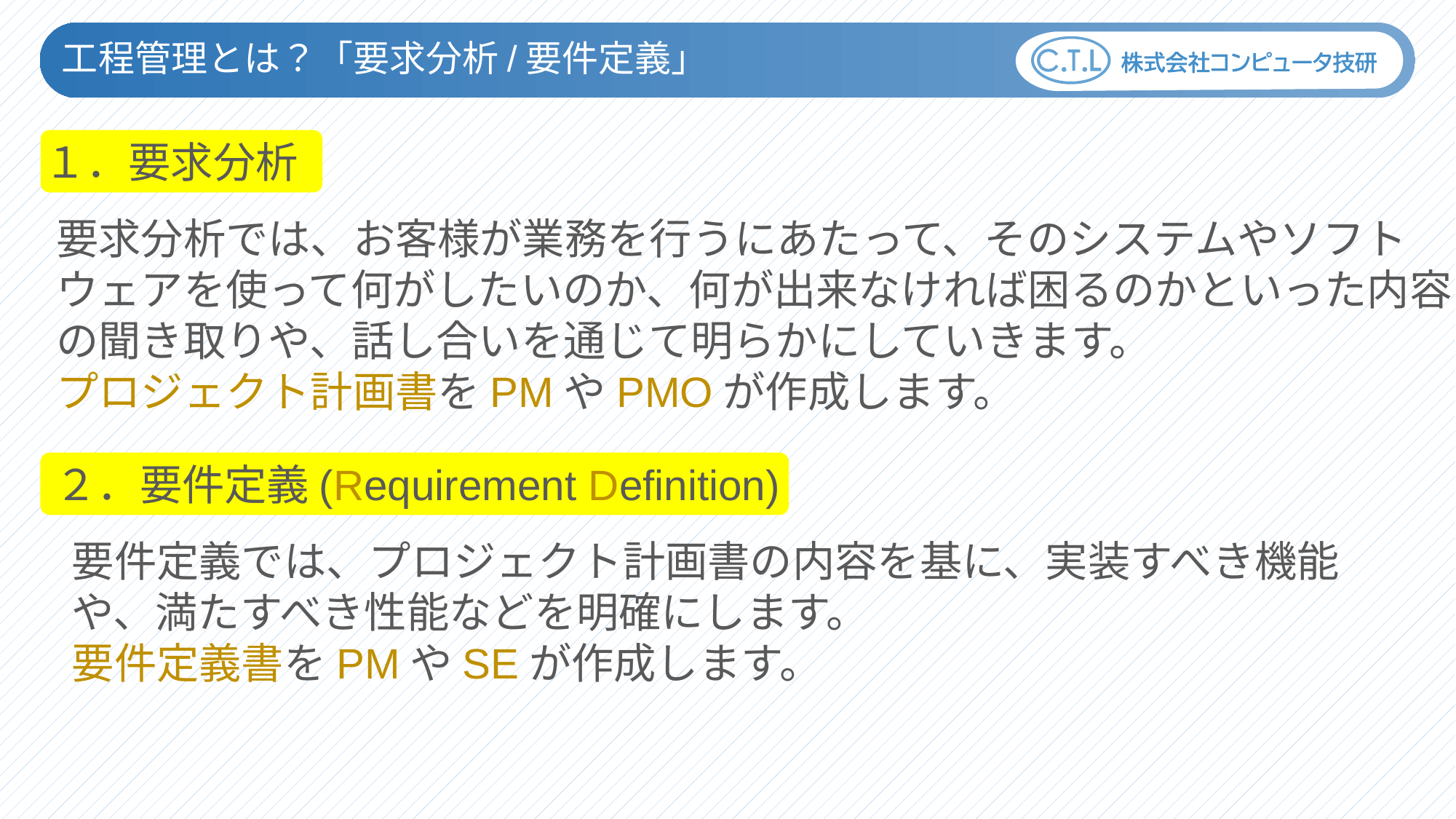

工程管理とは？「要求分析/要件定義」
１．要求分析

要求分析では、お客様が業務を行うにあたって、そのシステムやソフト
ウェアを使って何がしたいのか、何が出来なければ困るのかといった内容
の聞き取りや、話し合いを通じて明らかにしていきます。
プロジェクト計画書をPMやPMOが作成します。

２．要件定義(Requirement Definition)
要件定義では、プロジェクト計画書の内容を基に、実装すべき機能
や、満たすべき性能などを明確にします。
要件定義書をPMやSEが作成します。